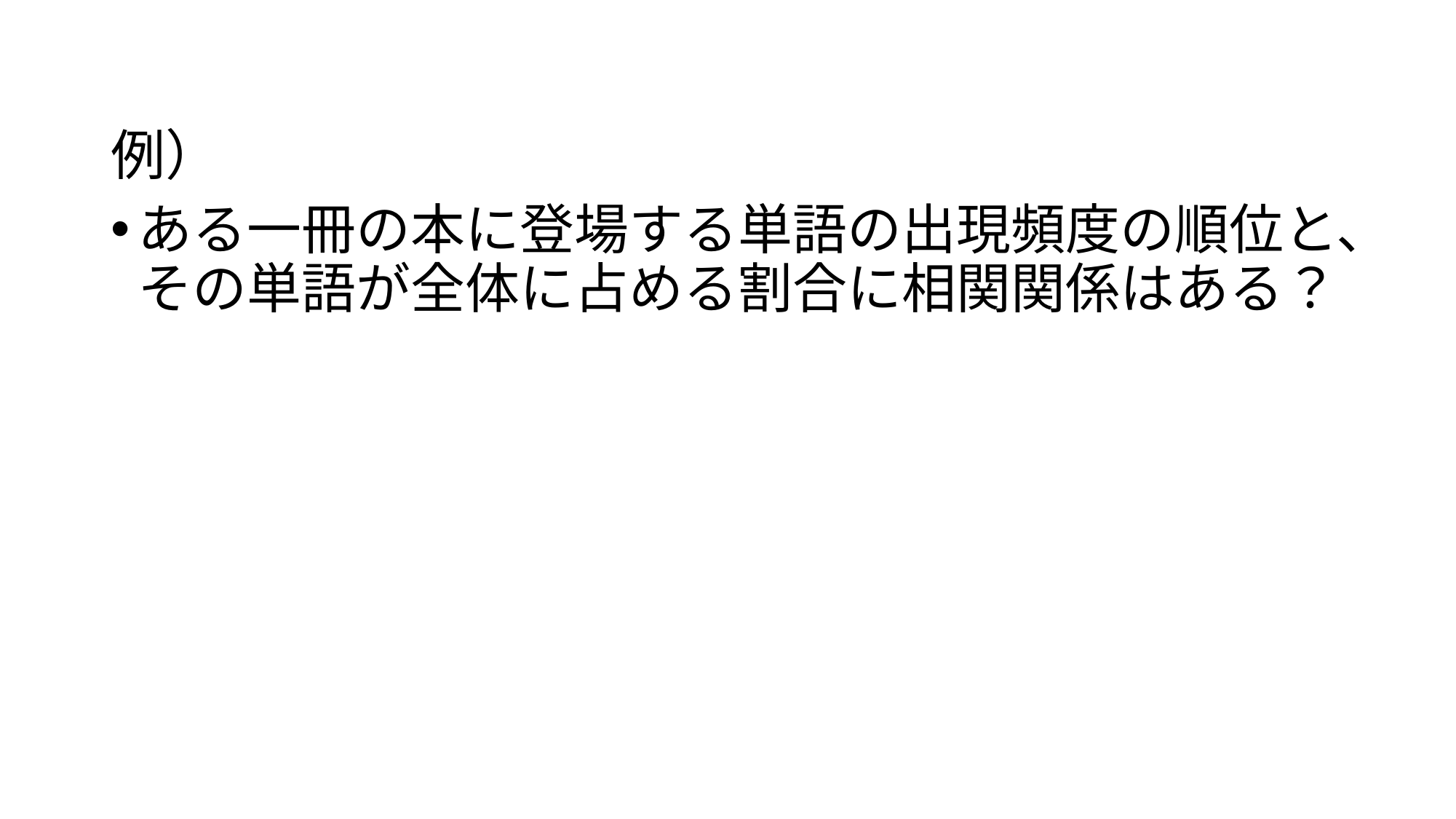

#
例）
ある一冊の本に登場する単語の出現頻度の順位と、その単語が全体に占める割合に相関関係はある？